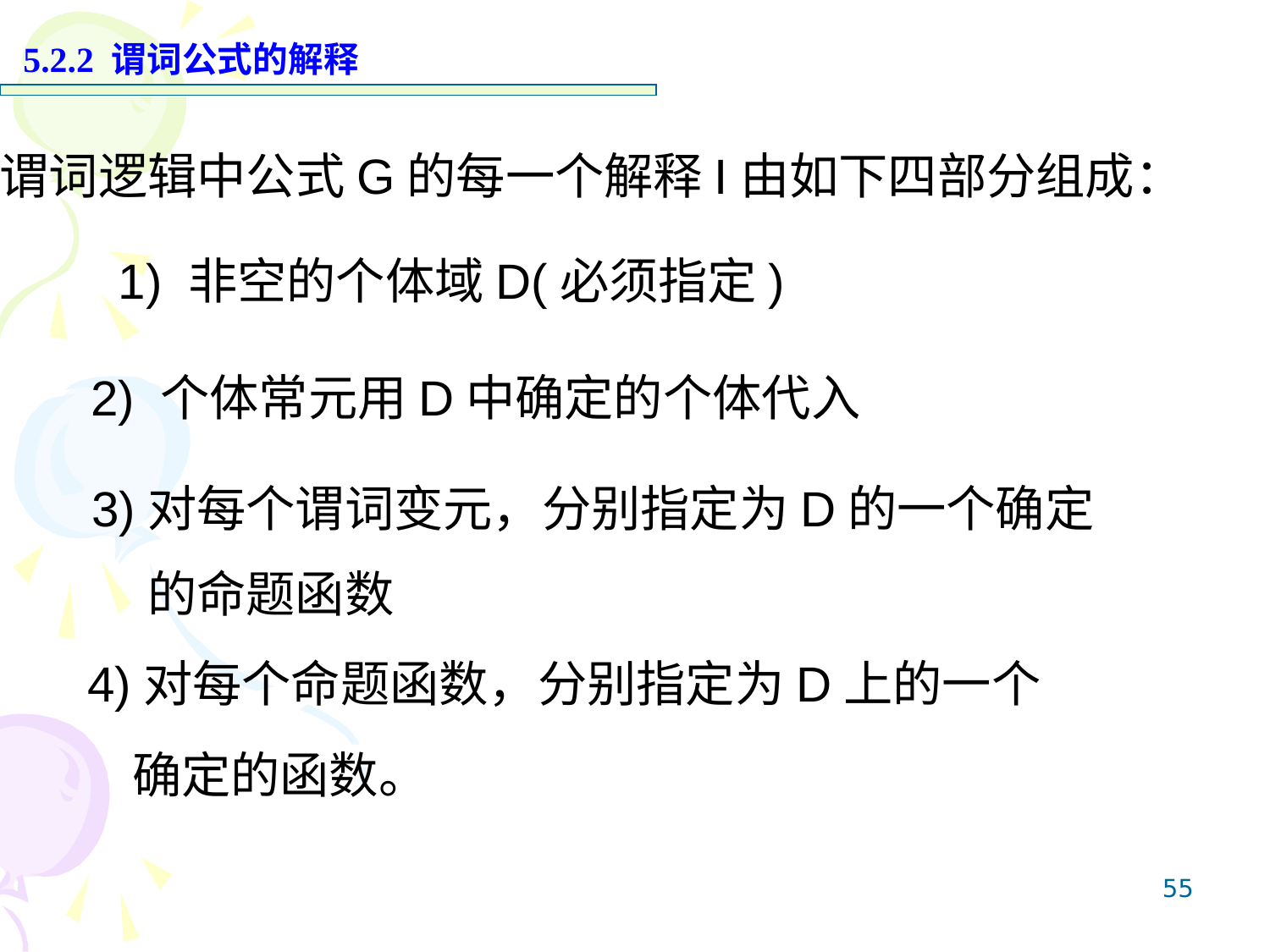

5.2.2 谓词公式的解释

谓词逻辑中公式G的每一个解释I由如下四部分组成：
1) 非空的个体域D(必须指定)
2) 个体常元用D中确定的个体代入
3)对每个谓词变元，分别指定为D的一个确定
    的命题函数
4)对每个命题函数，分别指定为D上的一个
   确定的函数。
55